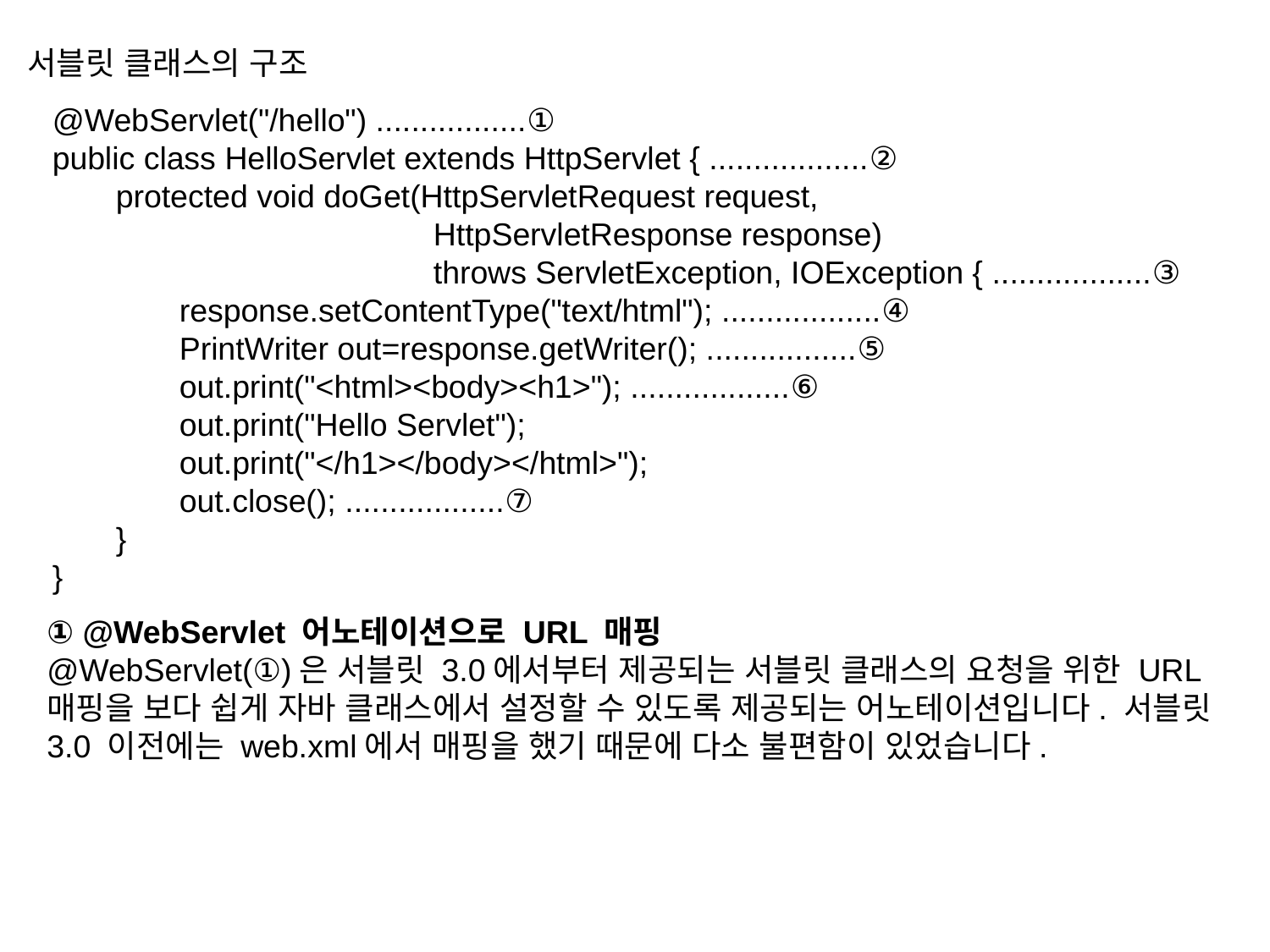

서블릿 클래스의 구조
@WebServlet("/hello") .................①
public class HelloServlet extends HttpServlet { ..................②
protected void doGet(HttpServletRequest request,
HttpServletResponse response)
throws ServletException, IOException { ..................③
response.setContentType("text/html"); ..................④
PrintWriter out=response.getWriter(); .................⑤
out.print("<html><body><h1>"); ..................⑥
out.print("Hello Servlet");
out.print("</h1></body></html>");
out.close(); ..................⑦
}
}
① @WebServlet 어노테이션으로 URL 매핑
@WebServlet(①)은 서블릿 3.0에서부터 제공되는 서블릿 클래스의 요청을 위한 URL 매핑을 보다 쉽게 자바 클래스에서 설정할 수 있도록 제공되는 어노테이션입니다. 서블릿 3.0 이전에는 web.xml에서 매핑을 했기 때문에 다소 불편함이 있었습니다.